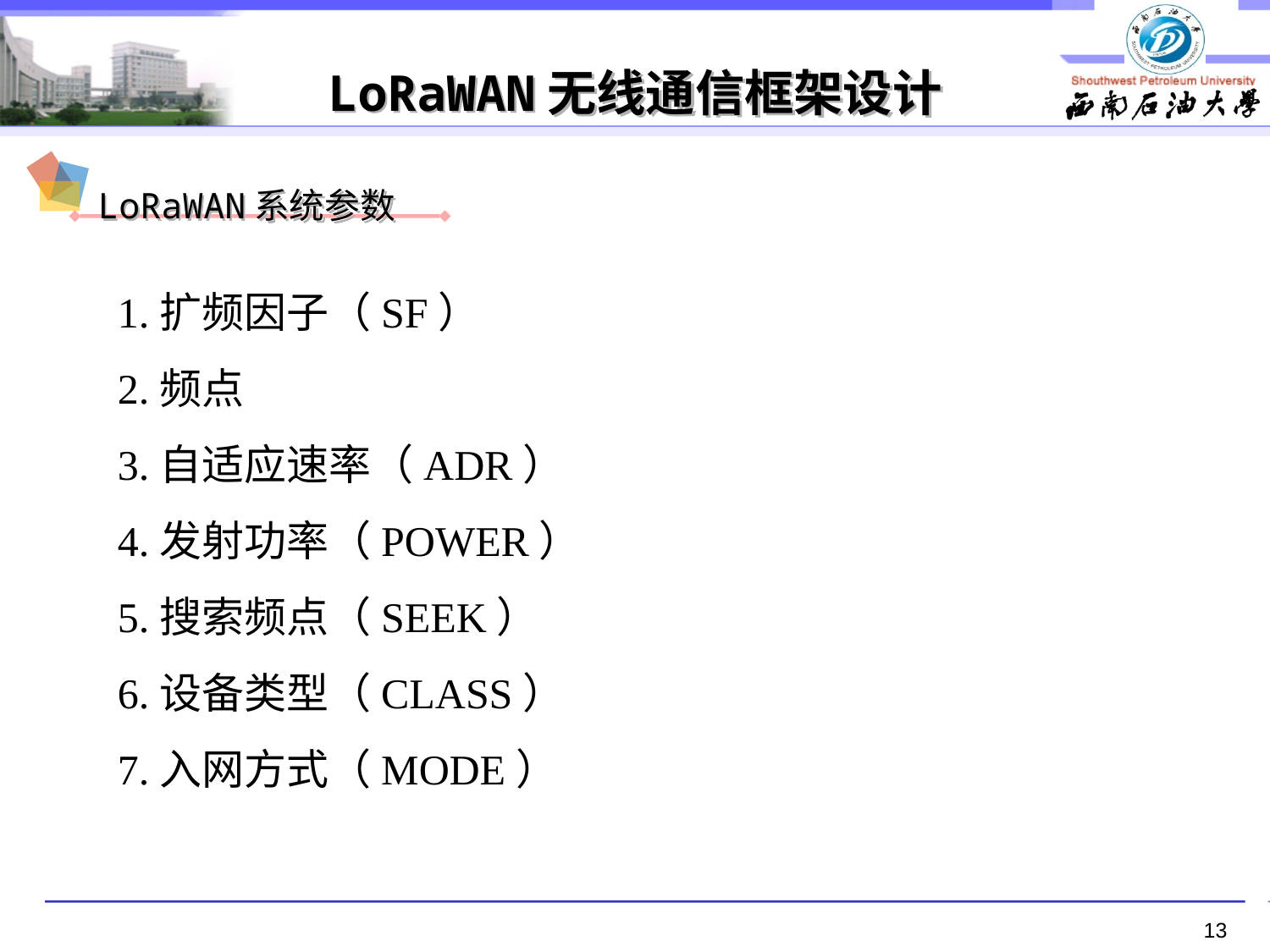

# LoRaWAN无线通信框架设计

LoRaWAN系统参数

1.扩频因子（SF）
2.频点
3.自适应速率（ADR）
4.发射功率（POWER）
5.搜索频点（SEEK）
6.设备类型（CLASS）
7.入网方式（MODE）

13
13